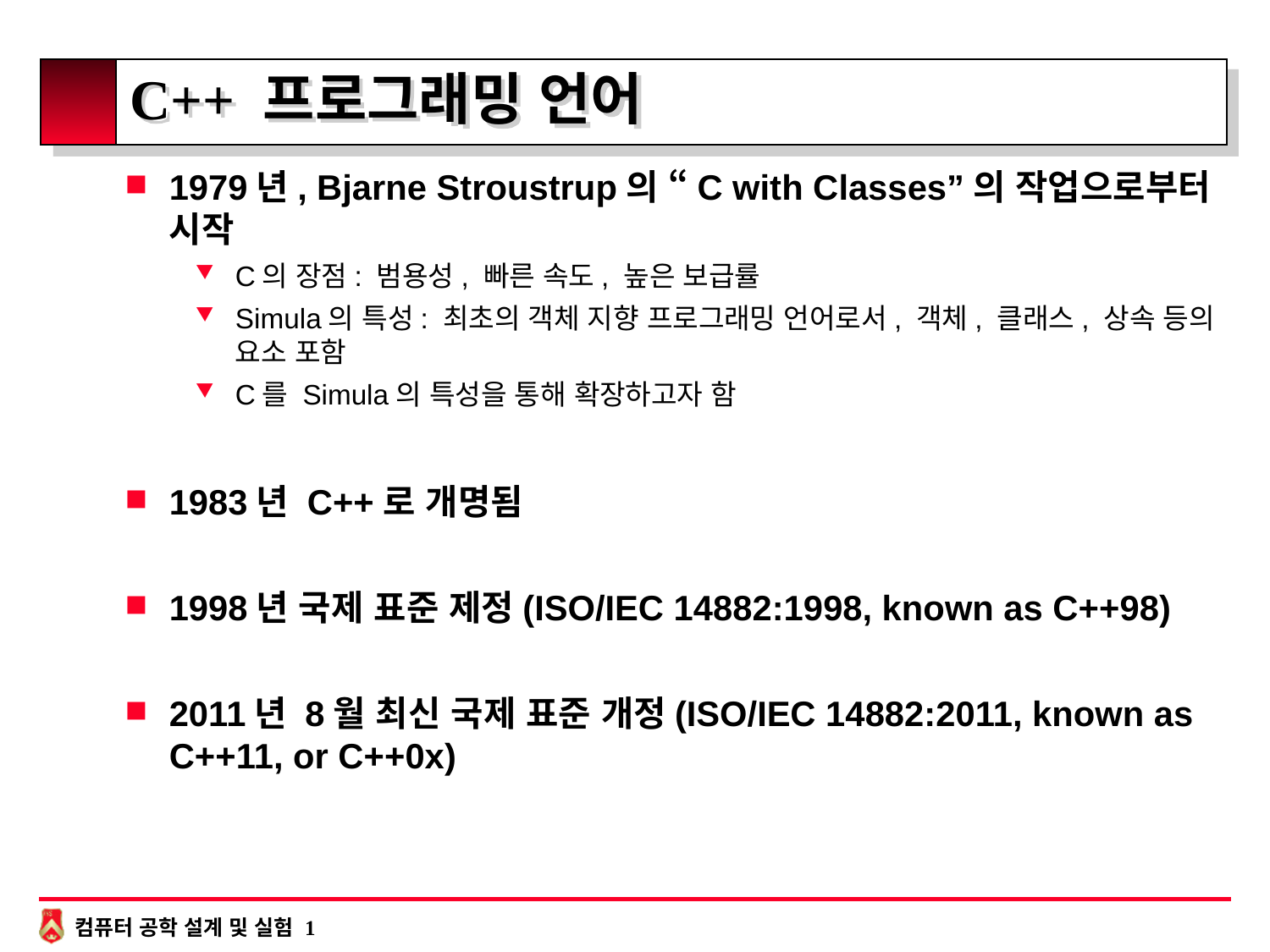

# C++ 프로그래밍 언어
1979년, Bjarne Stroustrup의 “C with Classes”의 작업으로부터 시작
C의 장점: 범용성, 빠른 속도, 높은 보급률
Simula의 특성: 최초의 객체 지향 프로그래밍 언어로서, 객체, 클래스, 상속 등의 요소 포함
C를 Simula의 특성을 통해 확장하고자 함

1983년 C++로 개명됨

1998년 국제 표준 제정(ISO/IEC 14882:1998, known as C++98)

2011년 8월 최신 국제 표준 개정(ISO/IEC 14882:2011, known as C++11, or C++0x)